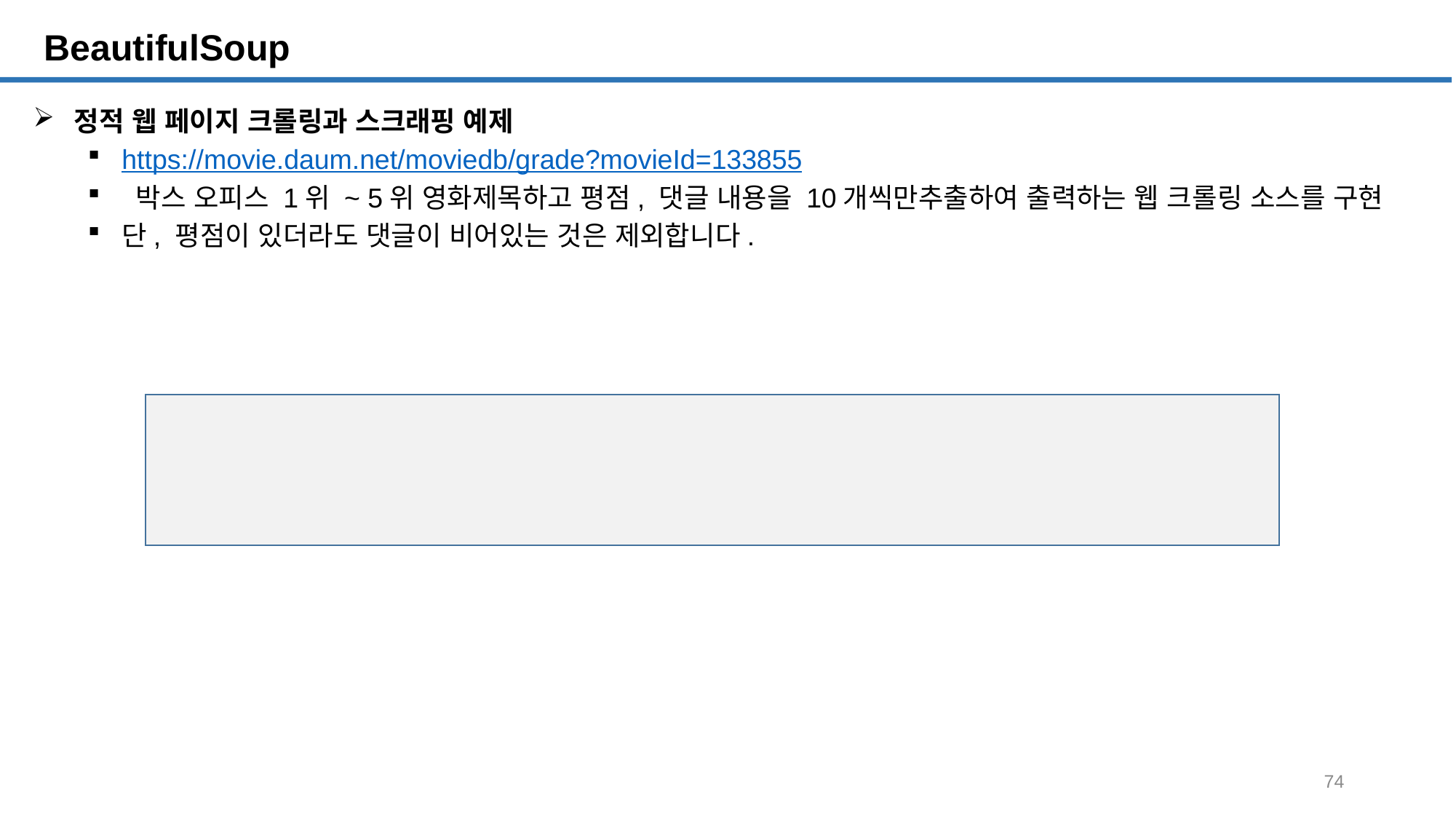

SQL 튜닝 개요
# BeautifulSoup

정적 웹 페이지 크롤링과 스크래핑 예제
https://movie.daum.net/moviedb/grade?movieId=133855
 박스 오피스 1위 ~ 5위 영화제목하고 평점, 댓글 내용을 10개씩만추출하여 출력하는 웹 크롤링 소스를 구현
단, 평점이 있더라도 댓글이 비어있는 것은 제외합니다.

74